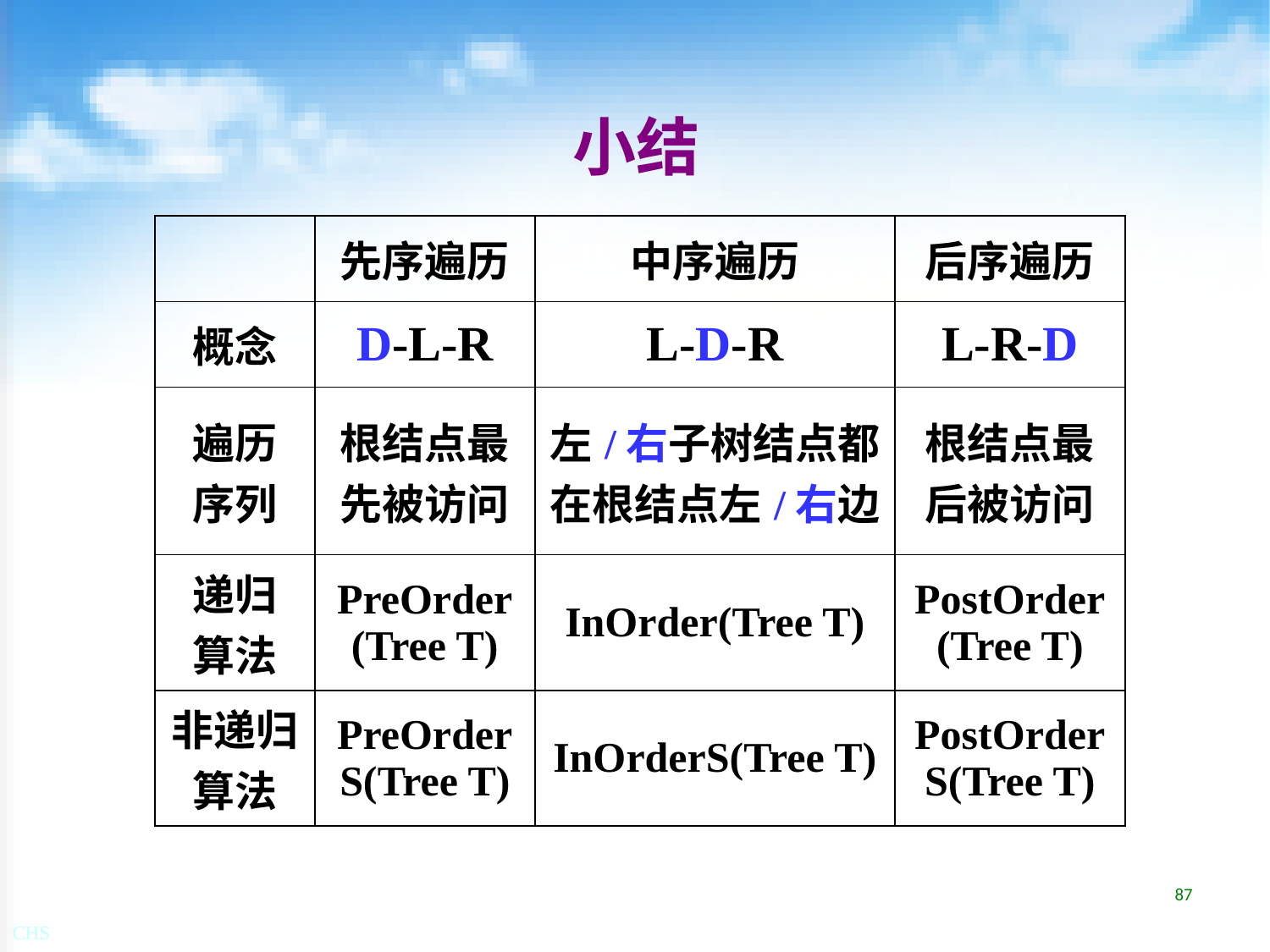

# 小结
|  | 先序遍历 | 中序遍历 | 后序遍历 |
| --- | --- | --- | --- |
| 概念 | D-L-R | L-D-R | L-R-D |
| 遍历 序列 | 根结点最先被访问 | 左/右子树结点都在根结点左/右边 | 根结点最后被访问 |
| 递归 算法 | PreOrder (Tree T) | InOrder(Tree T) | PostOrder (Tree T) |
| 非递归 算法 | PreOrderS(Tree T) | InOrderS(Tree T) | PostOrderS(Tree T) |

87